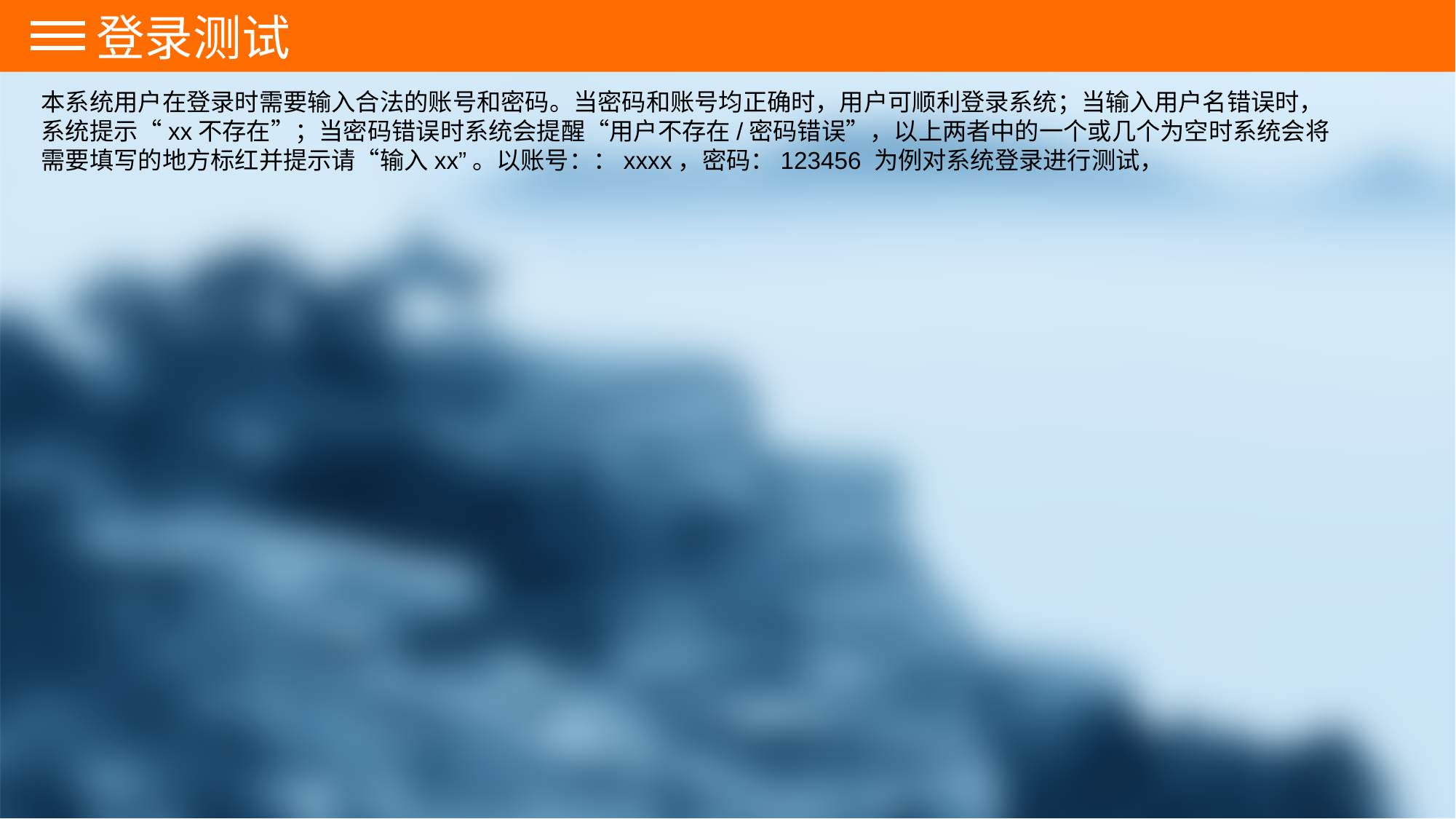

登录测试
本系统用户在登录时需要输入合法的账号和密码。当密码和账号均正确时，用户可顺利登录系统；当输入用户名错误时，系统提示“xx不存在”；当密码错误时系统会提醒“用户不存在/密码错误”，以上两者中的一个或几个为空时系统会将需要填写的地方标红并提示请“输入xx”。以账号：：xxxx，密码：123456 为例对系统登录进行测试，